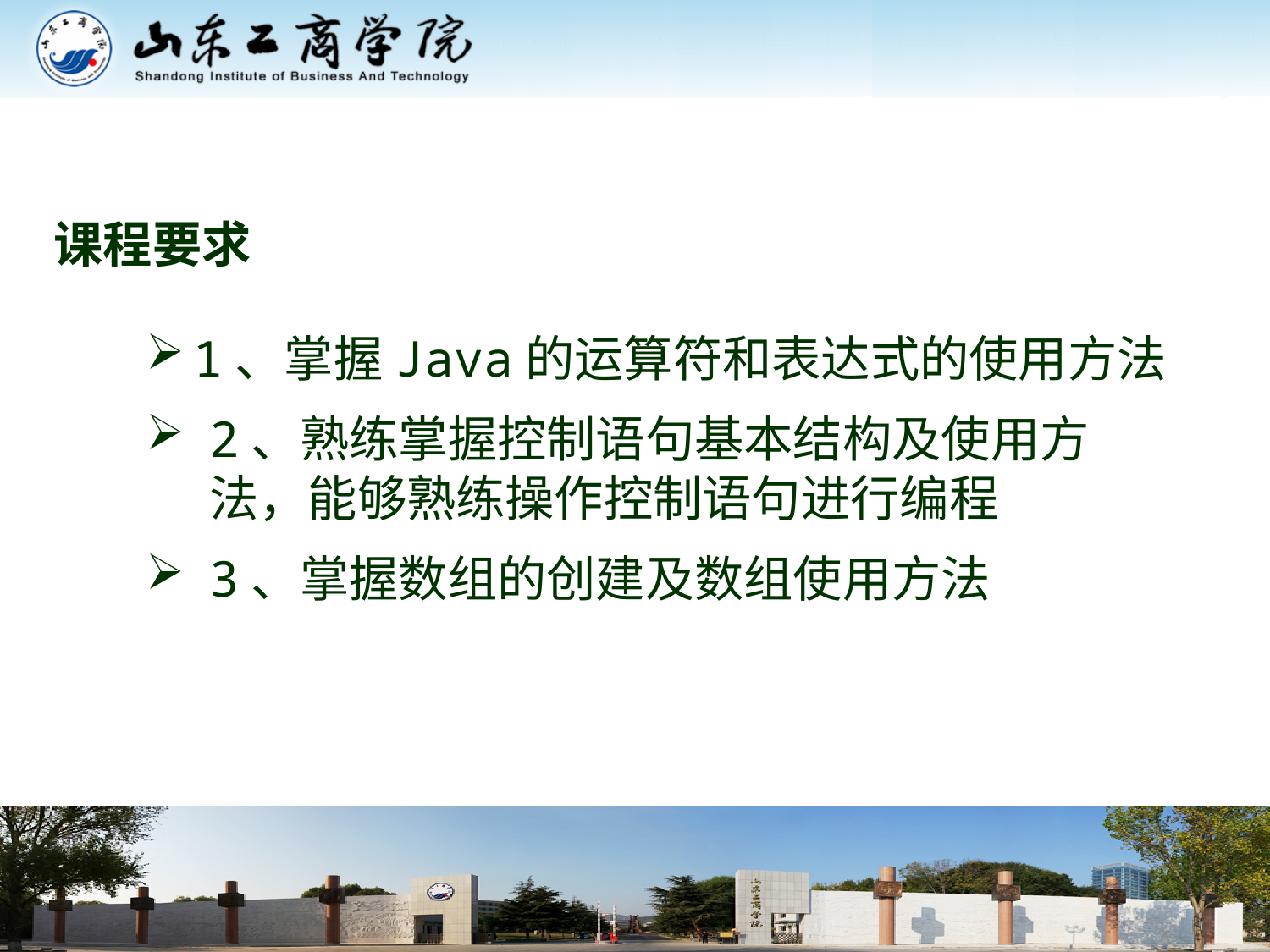

课程要求
1、掌握Java的运算符和表达式的使用方法
2、熟练掌握控制语句基本结构及使用方法，能够熟练操作控制语句进行编程
3、掌握数组的创建及数组使用方法